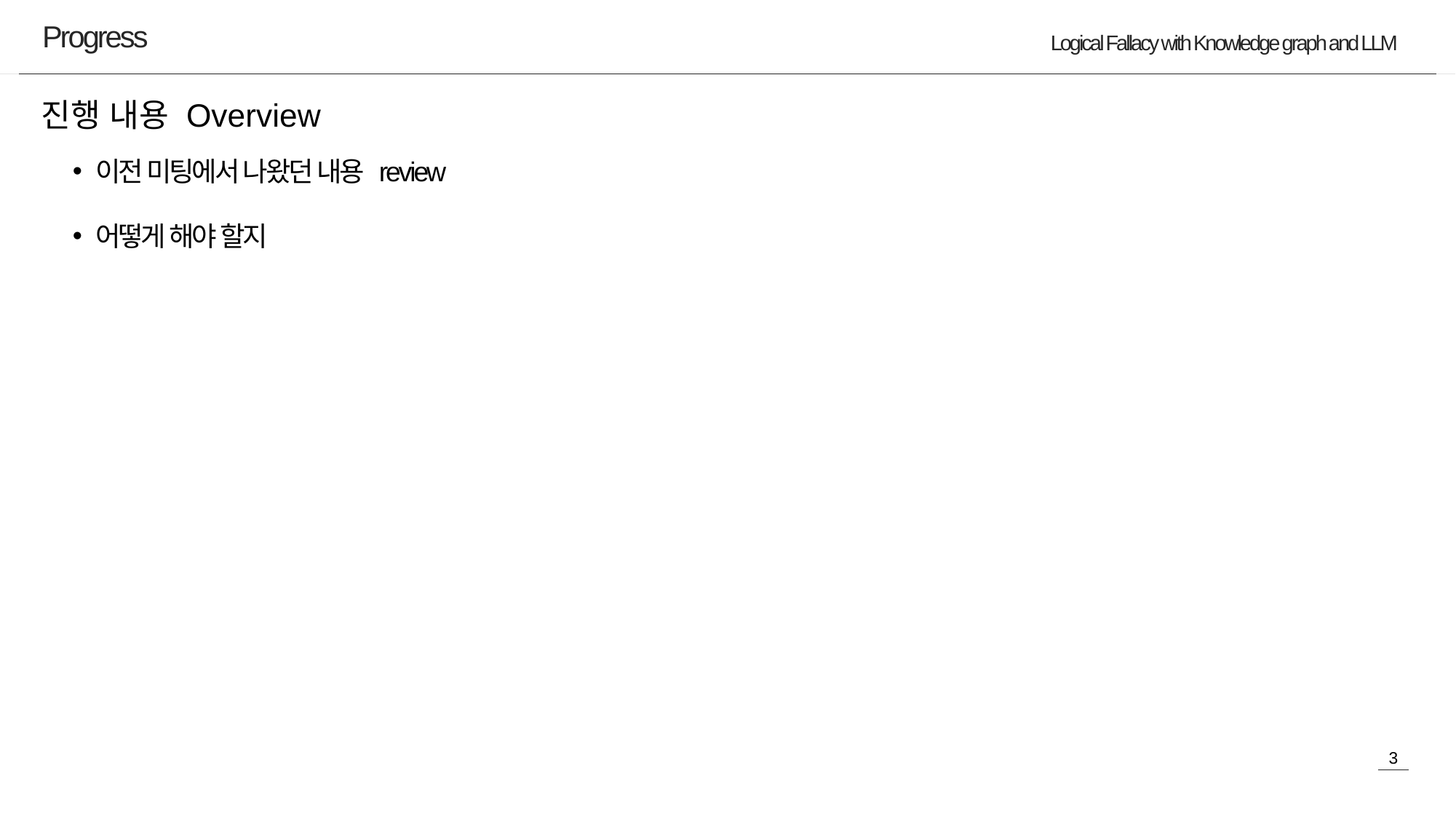

Progress
진행 내용 Overview
이전 미팅에서 나왔던 내용 review
어떻게 해야 할지